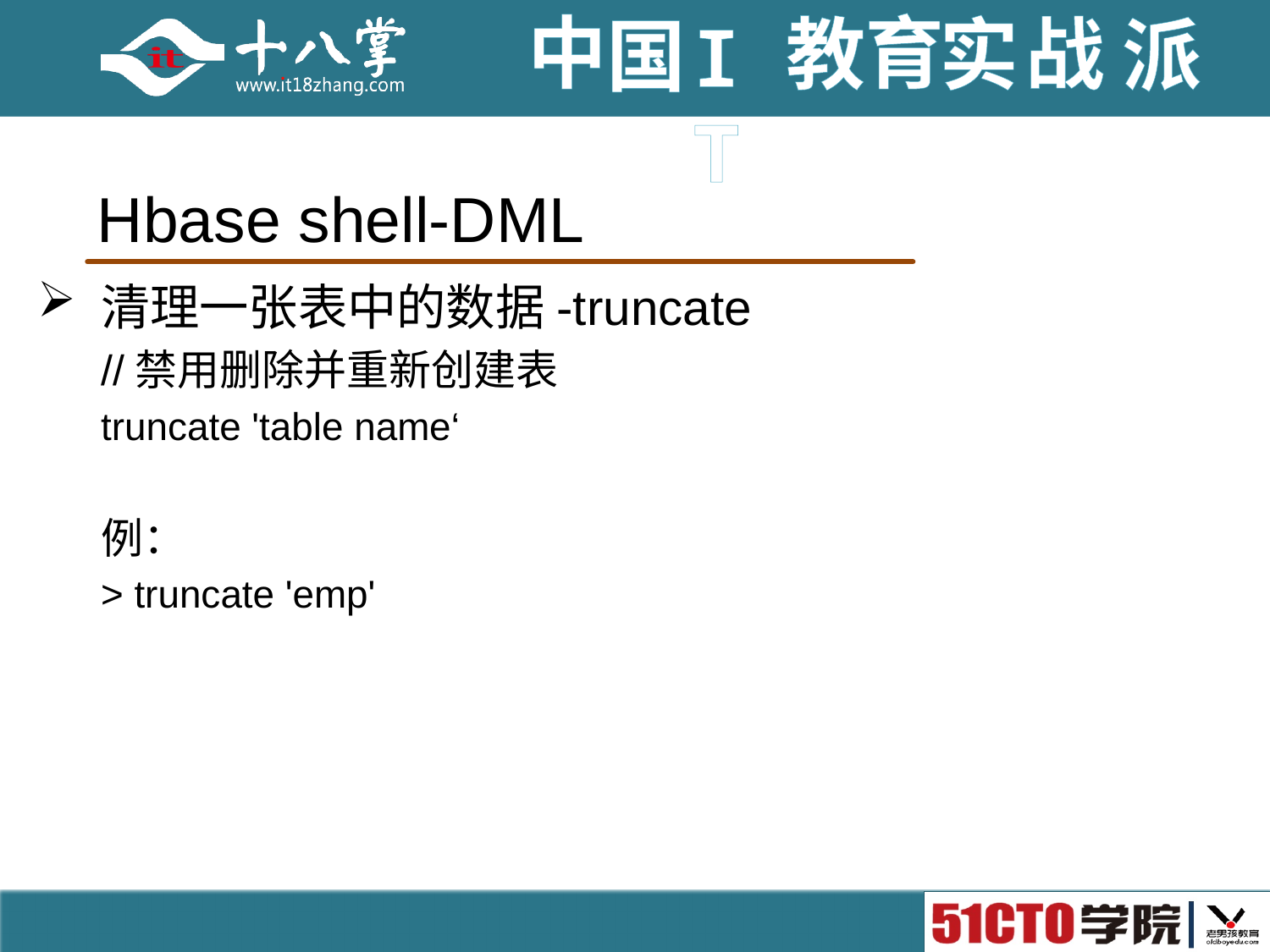

# Hbase shell-DML
清理一张表中的数据-truncate
//禁用删除并重新创建表
truncate 'table name‘

例：
> truncate 'emp'